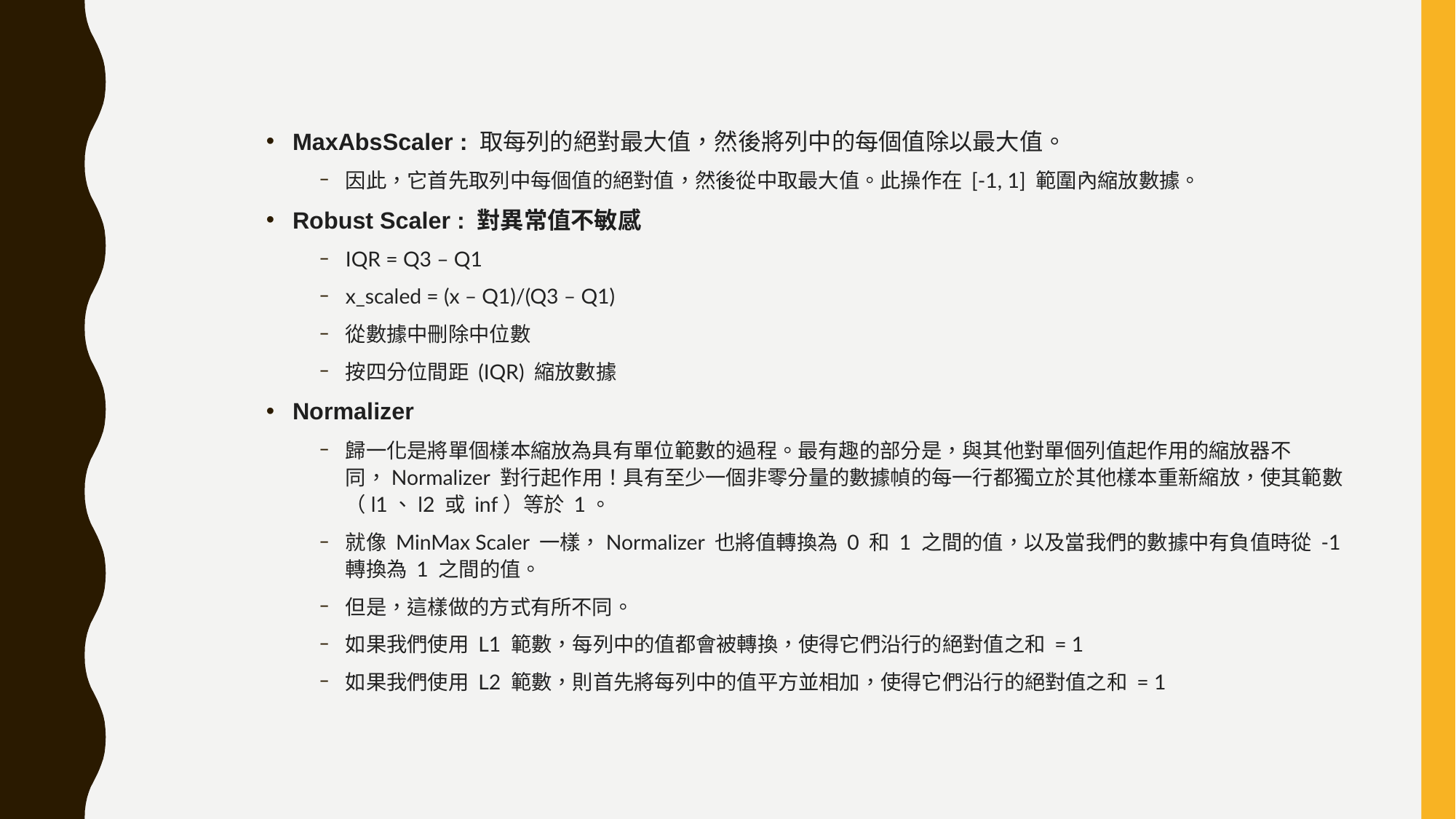

MaxAbsScaler : 取每列的絕對最大值，然後將列中的每個值除以最大值。
因此，它首先取列中每個值的絕對值，然後從中取最大值。此操作在 [-1, 1] 範圍內縮放數據。
Robust Scaler : 對異常值不敏感
IQR = Q3 – Q1
x_scaled = (x – Q1)/(Q3 – Q1)
從數據中刪除中位數
按四分位間距 (IQR) 縮放數據
Normalizer
歸一化是將單個樣本縮放為具有單位範數的過程。最有趣的部分是，與其他對單個列值起作用的縮放器不同，Normalizer 對行起作用！具有至少一個非零分量的數據幀的每一行都獨立於其他樣本重新縮放，使其範數（l1、l2 或 inf）等於 1。
就像 MinMax Scaler 一樣，Normalizer 也將值轉換為 0 和 1 之間的值，以及當我們的數據中有負值時從 -1 轉換為 1 之間的值。
但是，這樣做的方式有所不同。
如果我們使用 L1 範數，每列中的值都會被轉換，使得它們沿行的絕對值之和 = 1
如果我們使用 L2 範數，則首先將每列中的值平方並相加，使得它們沿行的絕對值之和 = 1